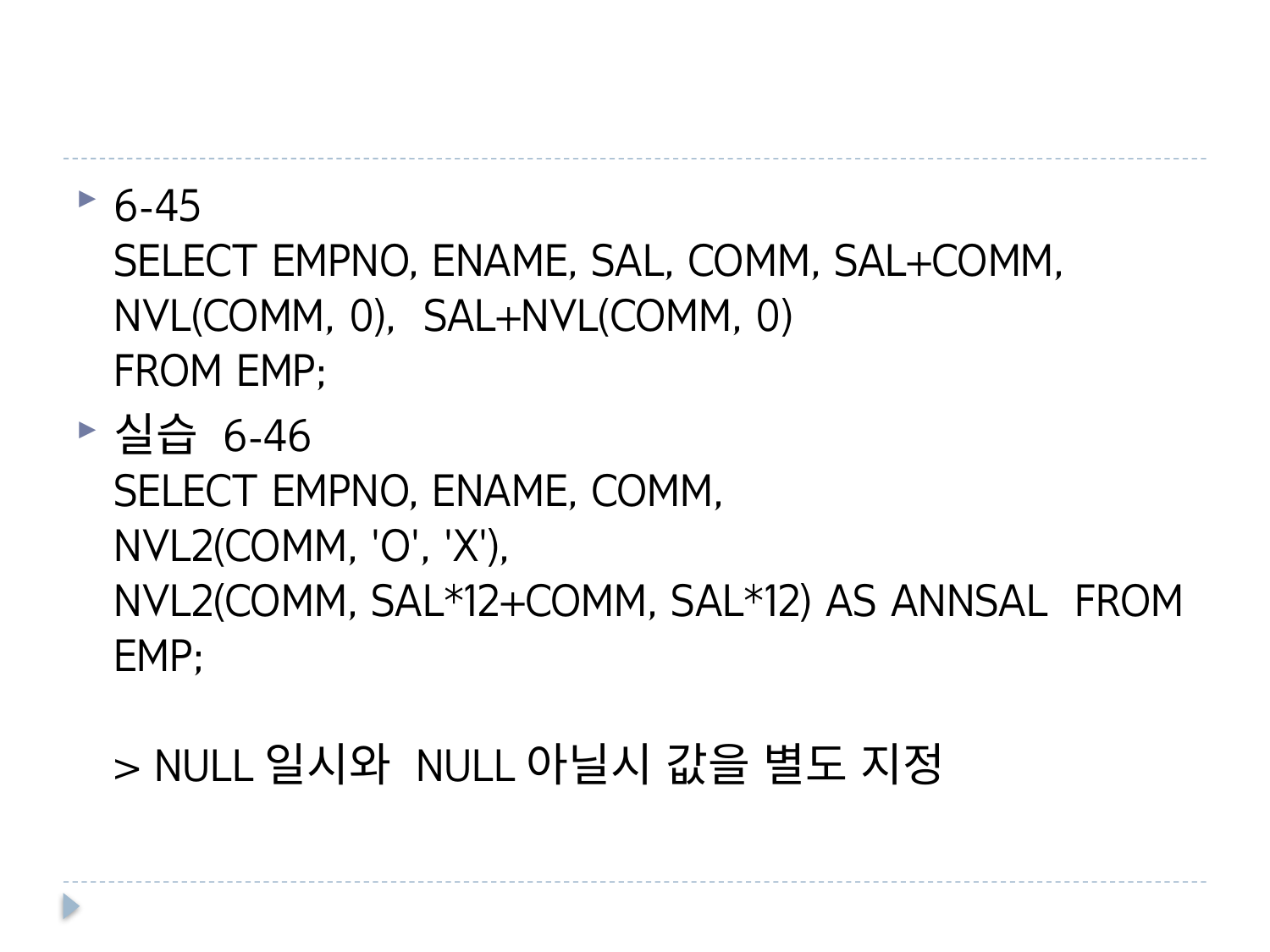

#
6-45
SELECT EMPNO, ENAME, SAL, COMM, SAL+COMM,       NVL(COMM, 0),  SAL+NVL(COMM, 0)
FROM EMP;
실습 6-46
SELECT EMPNO, ENAME, COMM,
NVL2(COMM, 'O', 'X'),
NVL2(COMM, SAL*12+COMM, SAL*12) AS ANNSAL  FROM EMP;
> NULL일시와 NULL아닐시 값을 별도 지정